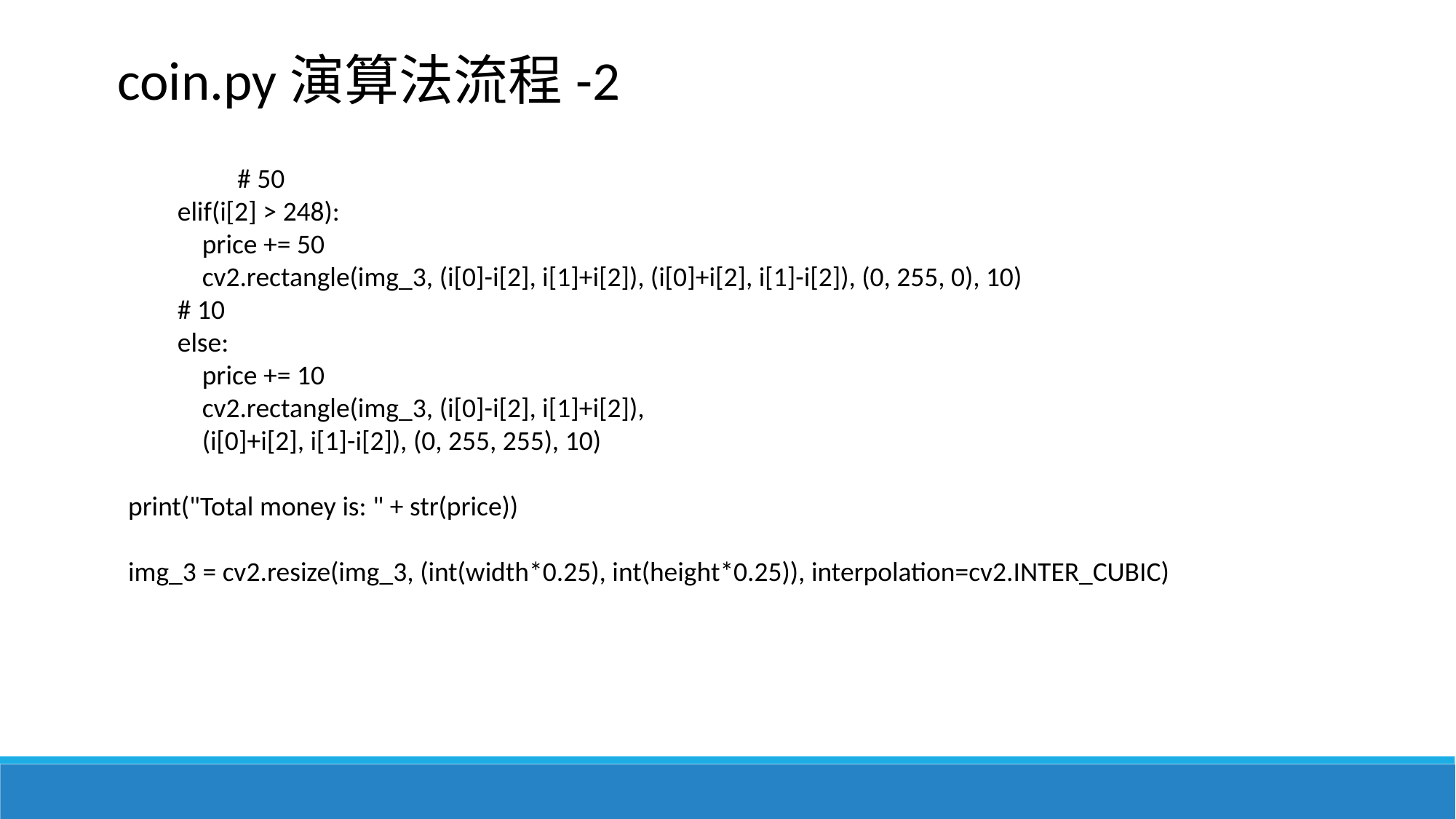

coin.py演算法流程-2
  	# 50
        elif(i[2] > 248):
            price += 50
            cv2.rectangle(img_3, (i[0]-i[2], i[1]+i[2]), (i[0]+i[2], i[1]-i[2]), (0, 255, 0), 10)
        # 10
        else:
            price += 10
            cv2.rectangle(img_3, (i[0]-i[2], i[1]+i[2]),
            (i[0]+i[2], i[1]-i[2]), (0, 255, 255), 10)
print("Total money is: " + str(price))
img_3 = cv2.resize(img_3, (int(width*0.25), int(height*0.25)), interpolation=cv2.INTER_CUBIC)